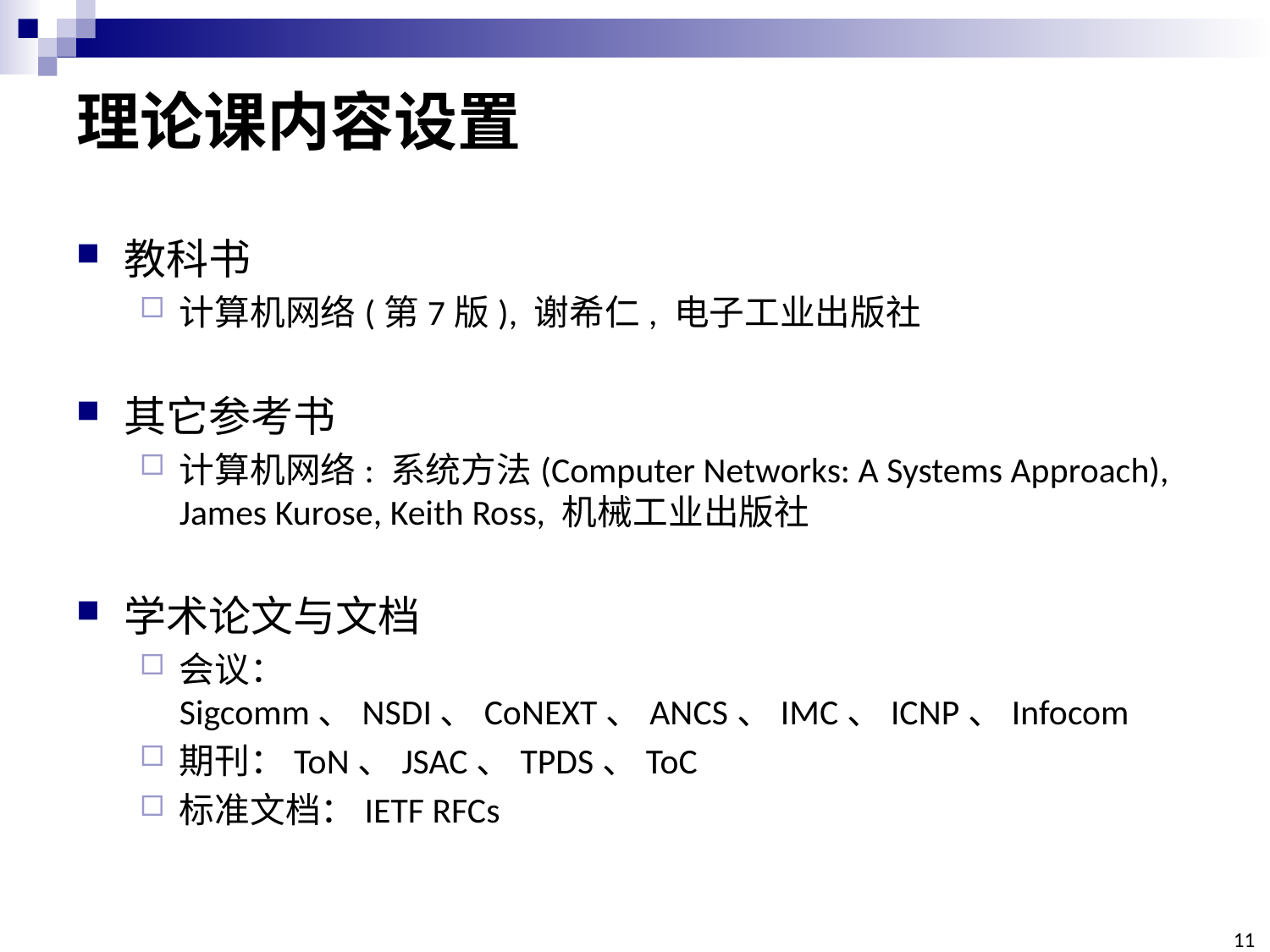

# 理论课内容设置
教科书
计算机网络(第7版), 谢希仁, 电子工业出版社
其它参考书
计算机网络: 系统方法(Computer Networks: A Systems Approach), James Kurose, Keith Ross, 机械工业出版社
学术论文与文档
会议：Sigcomm、NSDI、CoNEXT、ANCS、IMC、ICNP、Infocom
期刊：ToN、JSAC、TPDS、ToC
标准文档：IETF RFCs
11